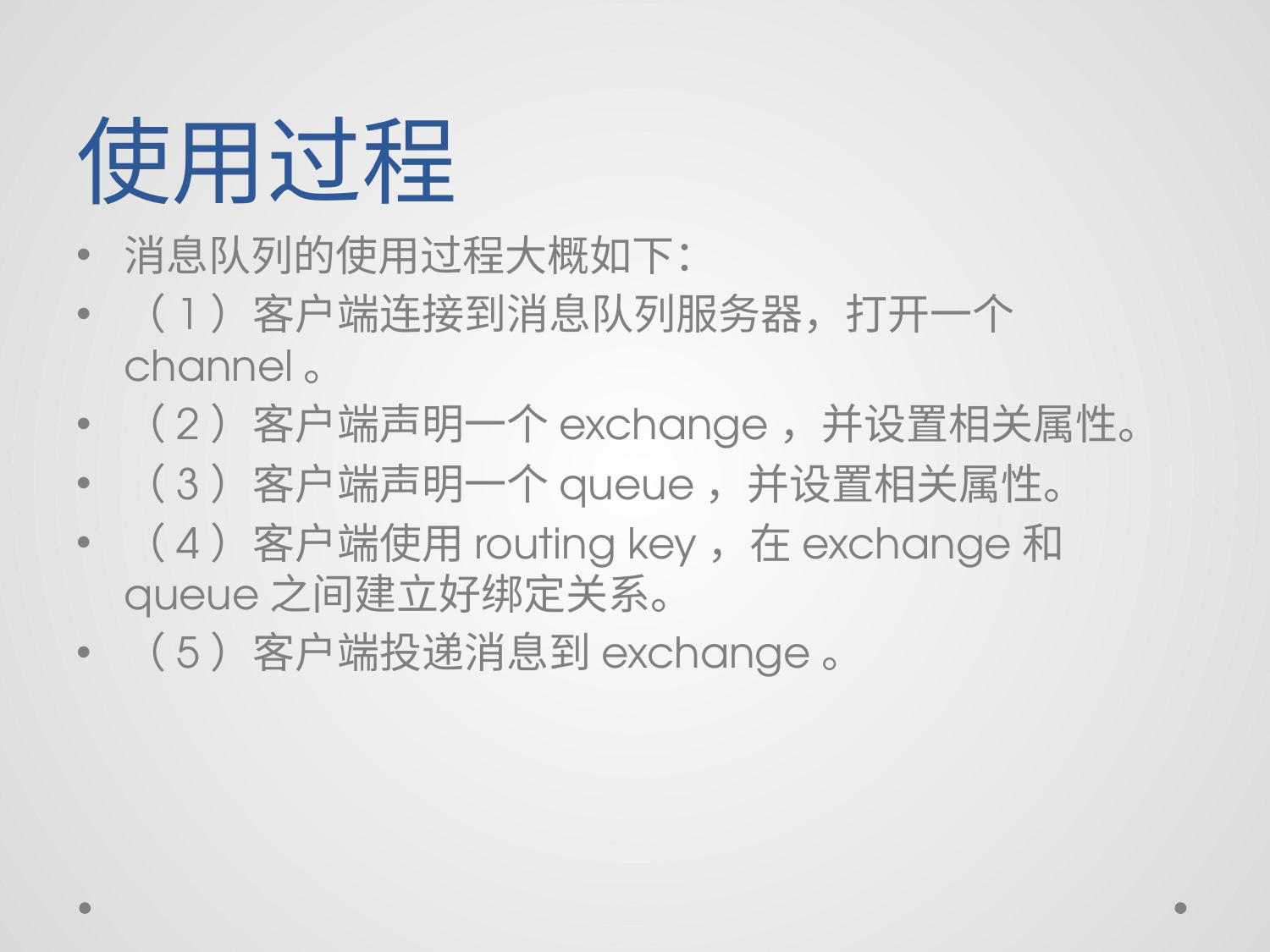

# 使用过程
消息队列的使用过程大概如下：
（1）客户端连接到消息队列服务器，打开一个channel。
（2）客户端声明一个exchange，并设置相关属性。
（3）客户端声明一个queue，并设置相关属性。
（4）客户端使用routing key，在exchange和queue之间建立好绑定关系。
（5）客户端投递消息到exchange。